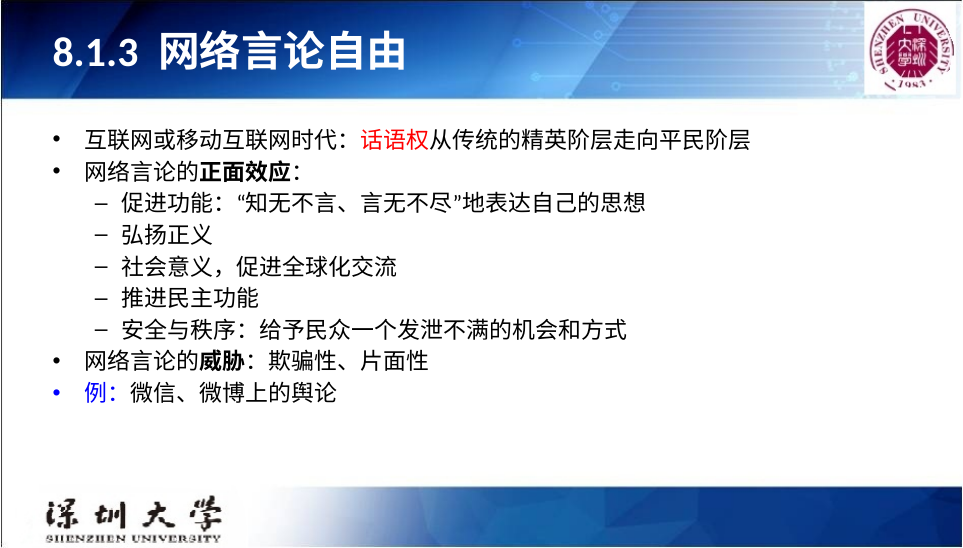

# 8.1.3 网络言论自由
互联网或移动互联网时代：话语权从传统的精英阶层走向平民阶层
网络言论的正面效应：
促进功能：“知无不言、言无不尽”地表达自己的思想
弘扬正义
社会意义，促进全球化交流
推进民主功能
安全与秩序：给予民众一个发泄不满的机会和方式
网络言论的威胁：欺骗性、片面性
例：微信、微博上的舆论
295